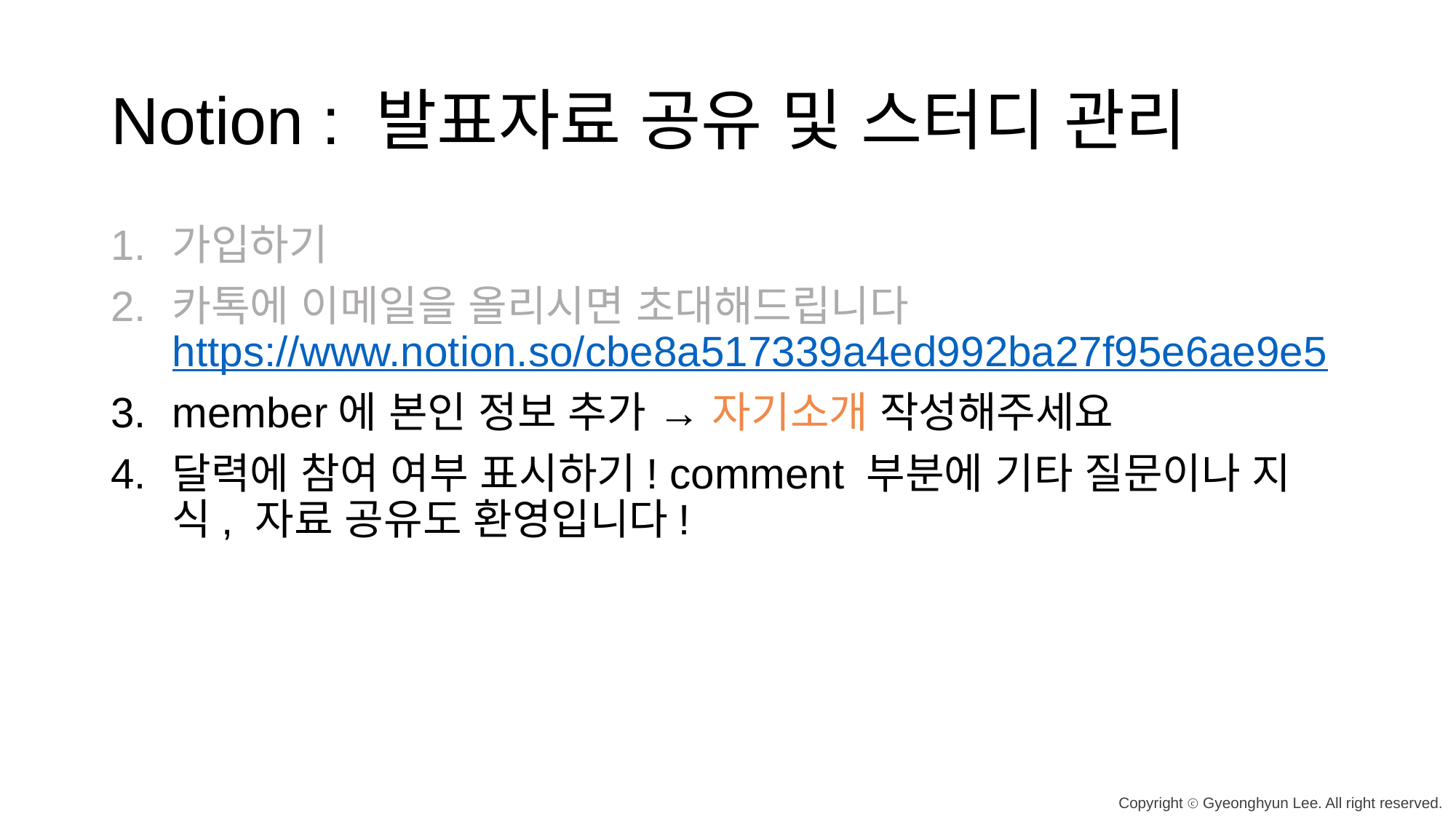

# Notion : 발표자료 공유 및 스터디 관리
가입하기
카톡에 이메일을 올리시면 초대해드립니다https://www.notion.so/cbe8a517339a4ed992ba27f95e6ae9e5
member에 본인 정보 추가 → 자기소개 작성해주세요
달력에 참여 여부 표시하기! comment 부분에 기타 질문이나 지식, 자료 공유도 환영입니다!